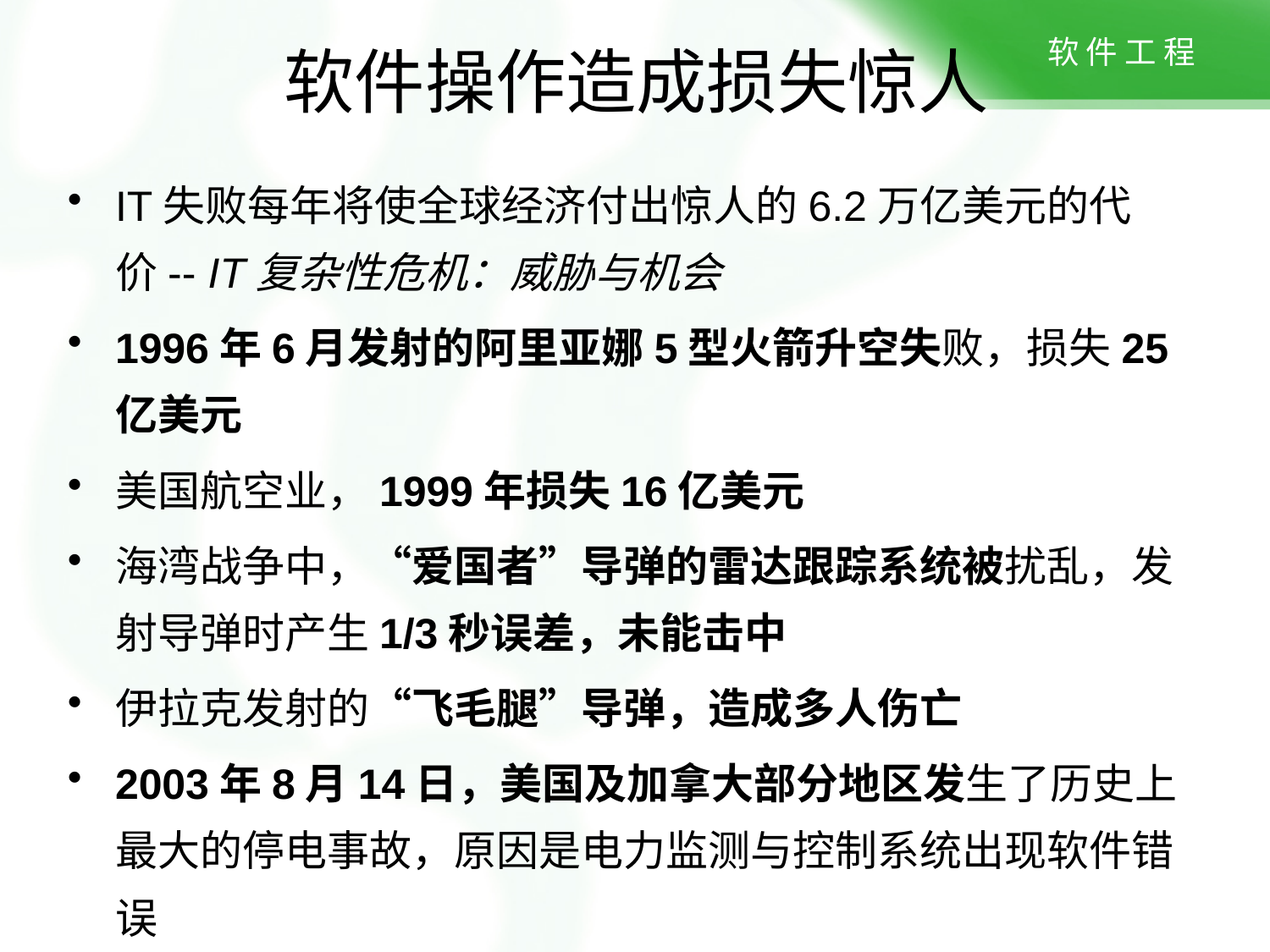

# 软件操作造成损失惊人
IT失败每年将使全球经济付出惊人的6.2万亿美元的代价-- IT复杂性危机：威胁与机会
1996年6月发射的阿里亚娜5型火箭升空失败，损失25亿美元
美国航空业，1999年损失16亿美元
海湾战争中，“爱国者”导弹的雷达跟踪系统被扰乱，发射导弹时产生1/3秒误差，未能击中
伊拉克发射的“飞毛腿”导弹，造成多人伤亡
2003年8月14日，美国及加拿大部分地区发生了历史上最大的停电事故，原因是电力监测与控制系统出现软件错误